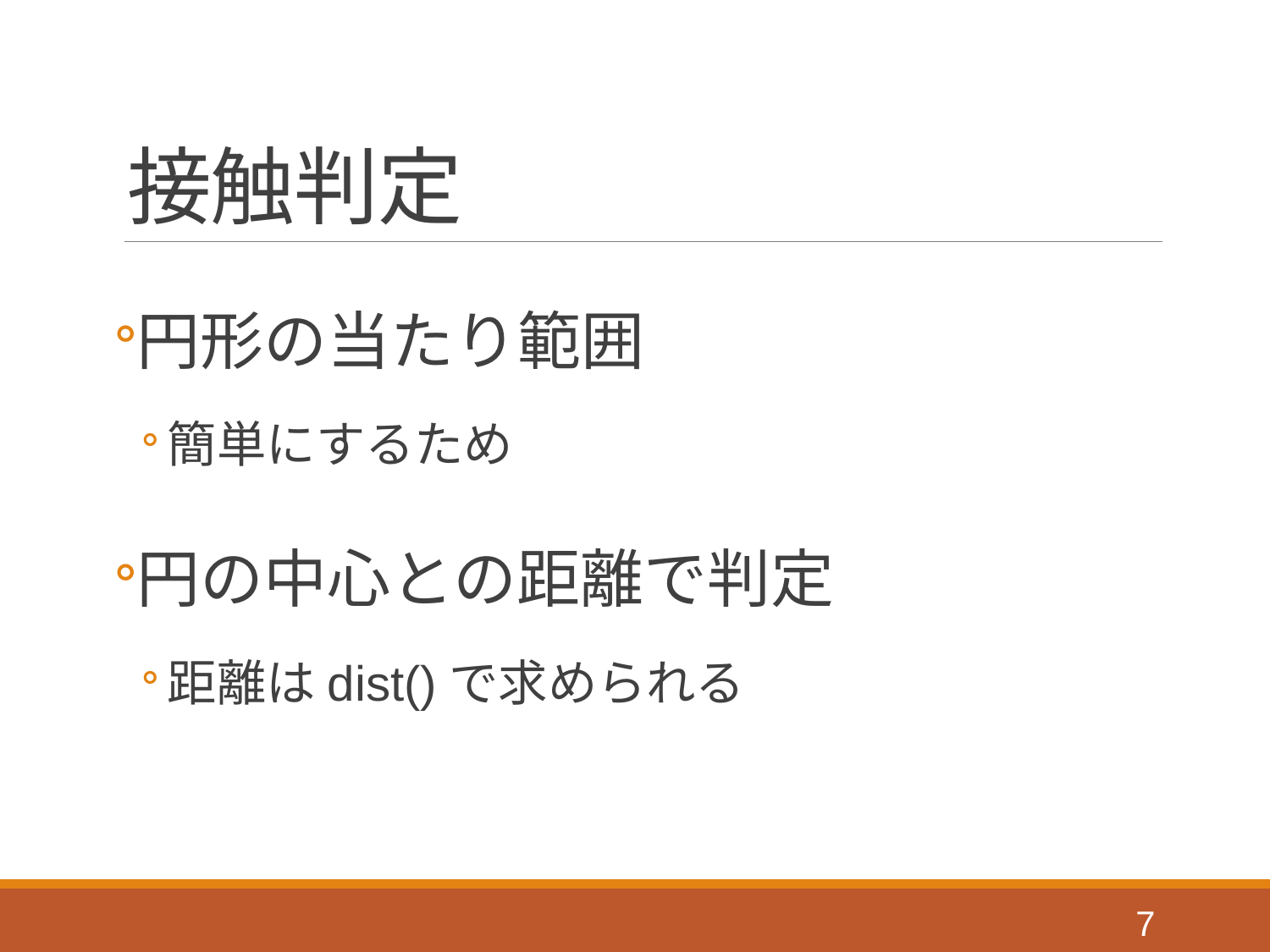

# 接触判定
円形の当たり範囲
簡単にするため
円の中心との距離で判定
距離はdist()で求められる
7